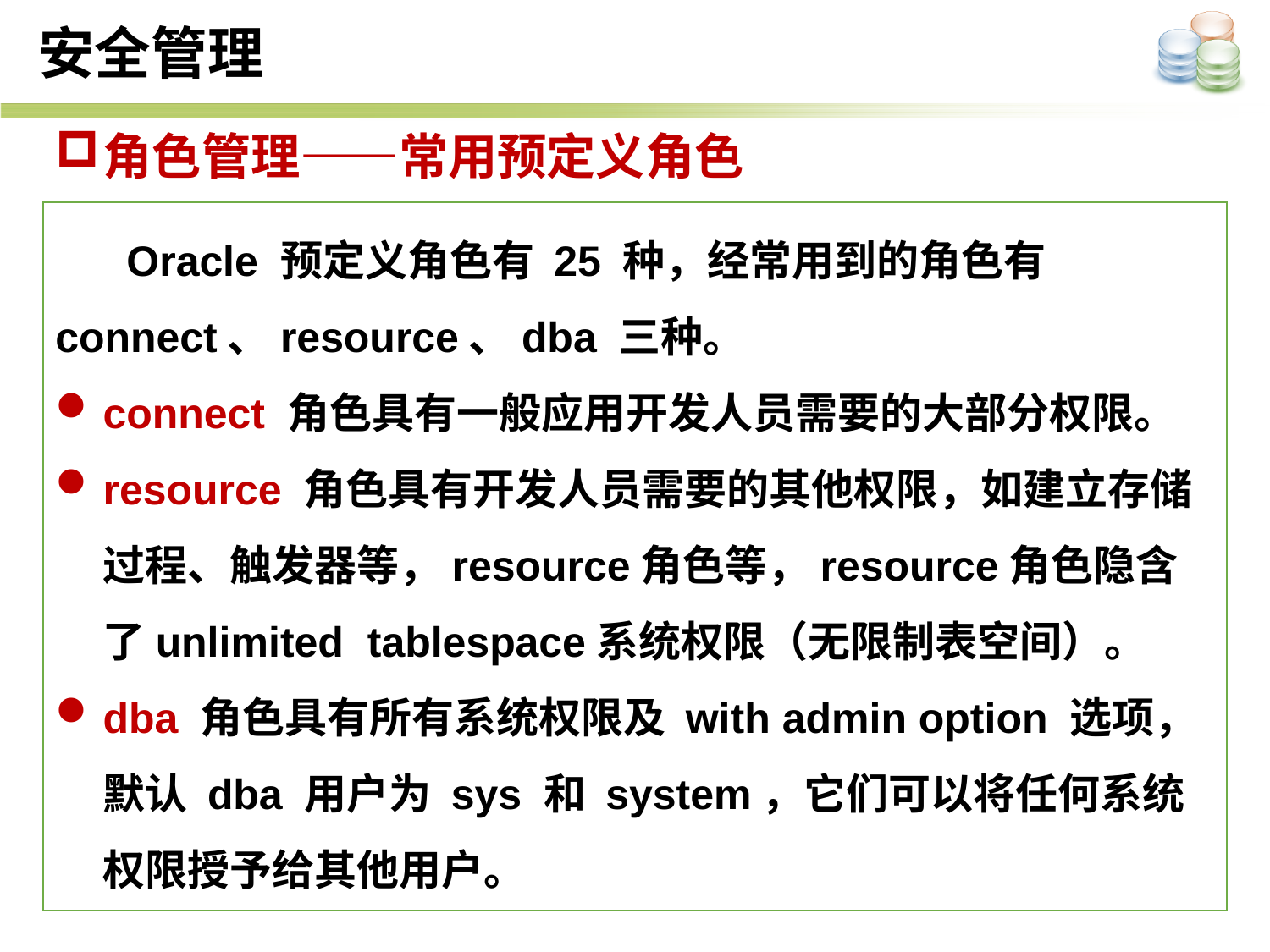

安全管理
角色管理——常用预定义角色
      Oracle 预定义角色有 25 种，经常用到的角色有 connect、resource、dba 三种。
connect 角色具有一般应用开发人员需要的大部分权限。
resource 角色具有开发人员需要的其他权限，如建立存储过程、触发器等，resource角色等，resource角色隐含了unlimited  tablespace系统权限（无限制表空间）。
dba 角色具有所有系统权限及 with admin option 选项，默认 dba 用户为 sys 和 system，它们可以将任何系统权限授予给其他用户。
30